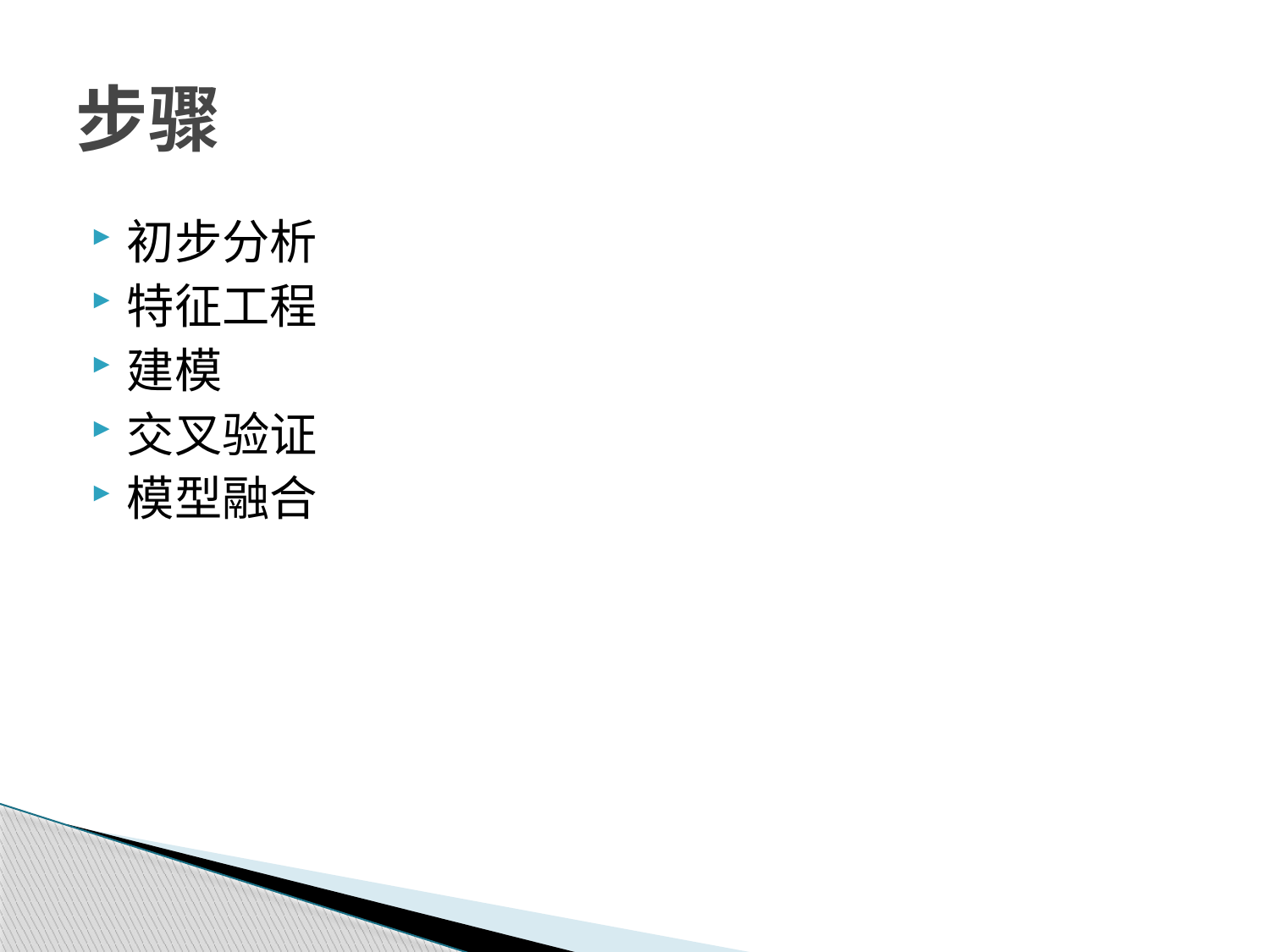

# 步骤
初步分析
特征工程
建模
交叉验证
模型融合